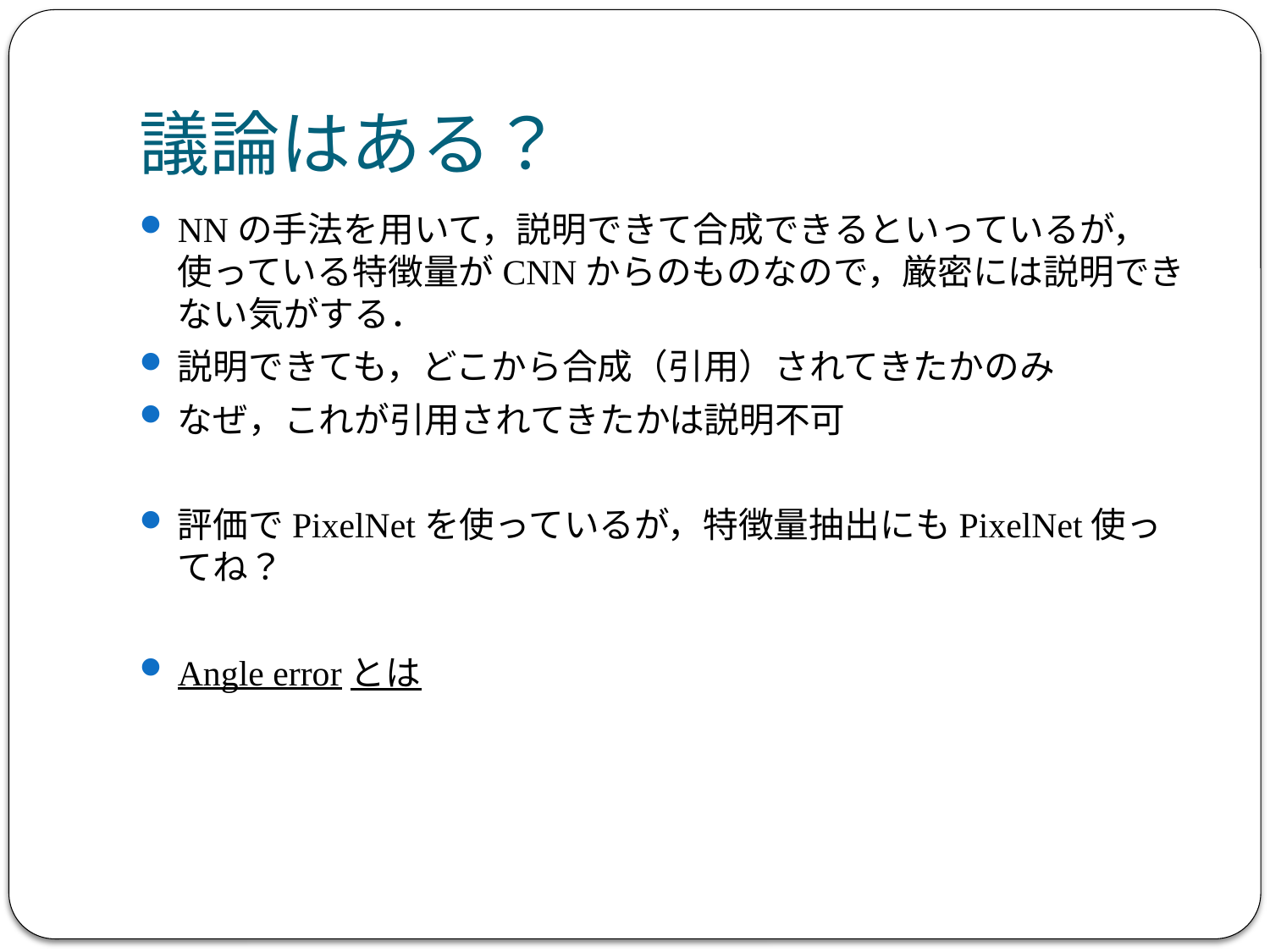

# 議論はある？
NNの手法を用いて，説明できて合成できるといっているが，使っている特徴量がCNNからのものなので，厳密には説明できない気がする．
説明できても，どこから合成（引用）されてきたかのみ
なぜ，これが引用されてきたかは説明不可

評価でPixelNetを使っているが，特徴量抽出にもPixelNet使ってね？

Angle errorとは